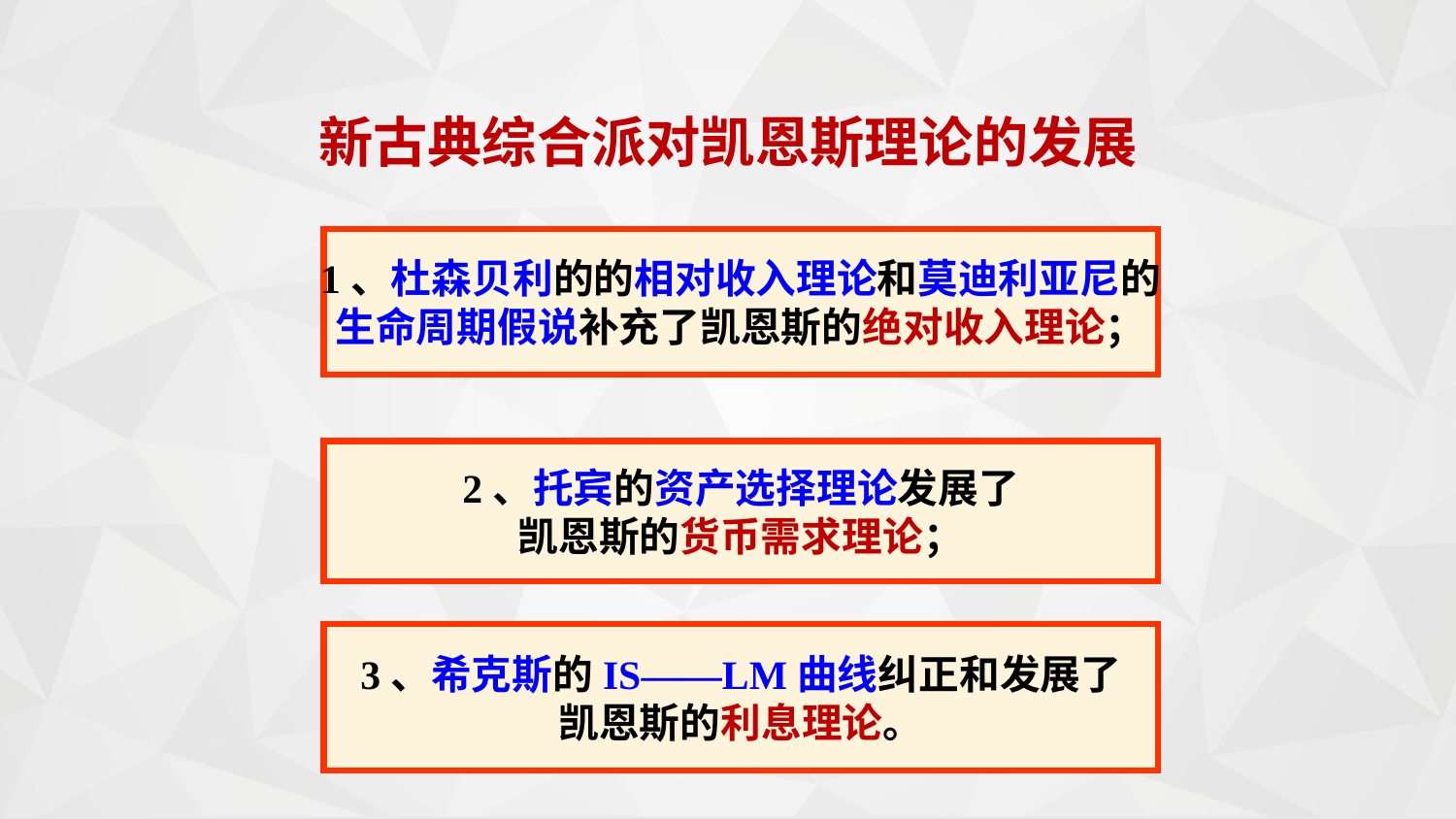

新古典综合派对凯恩斯理论的发展
1、杜森贝利的的相对收入理论和莫迪利亚尼的
生命周期假说补充了凯恩斯的绝对收入理论；
2、托宾的资产选择理论发展了
凯恩斯的货币需求理论；
3、希克斯的IS——LM曲线纠正和发展了
凯恩斯的利息理论。